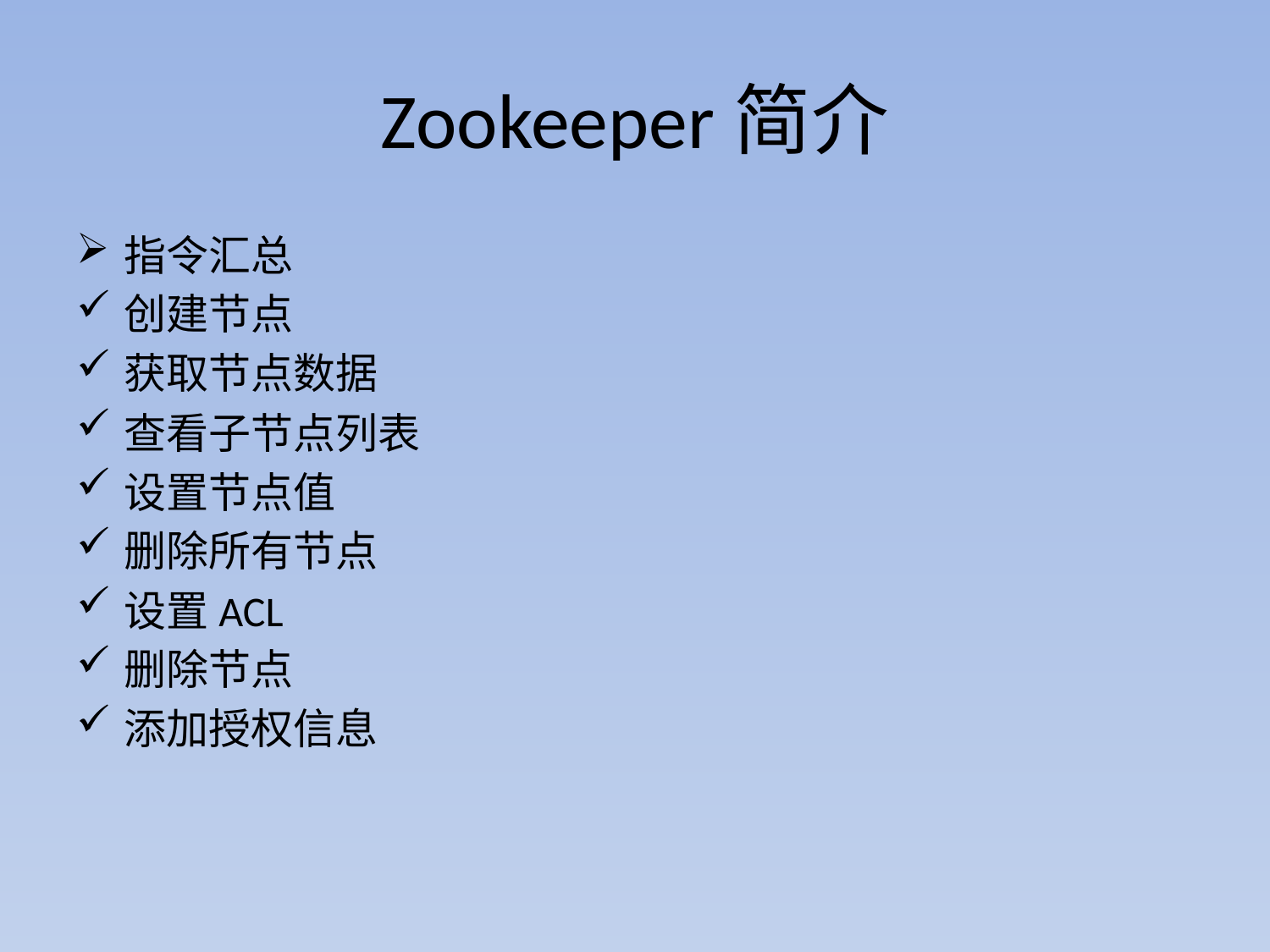

# Zookeeper简介
指令汇总
创建节点
获取节点数据
查看子节点列表
设置节点值
删除所有节点
设置ACL
删除节点
添加授权信息